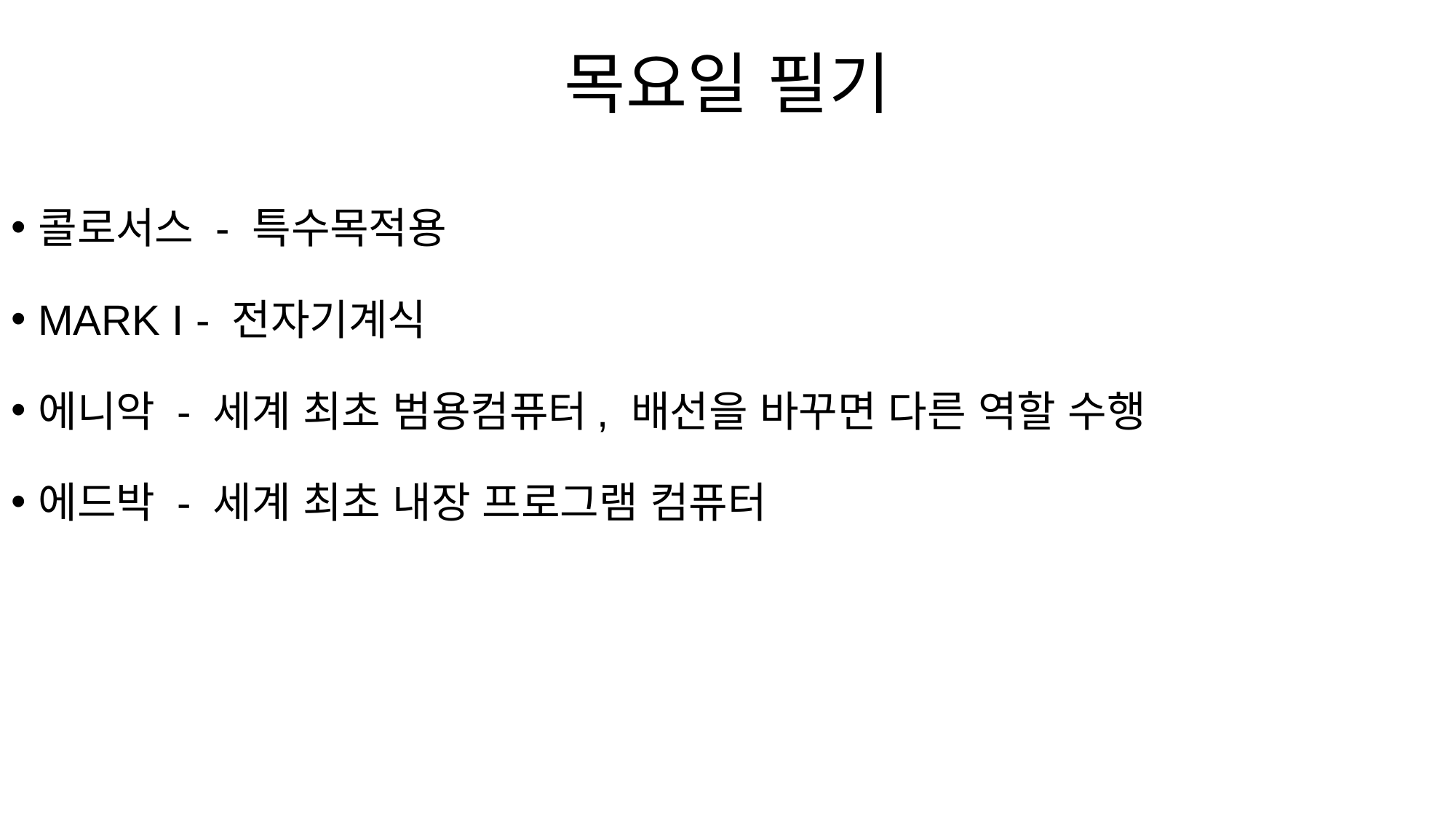

# 목요일 필기
콜로서스 - 특수목적용
MARK I - 전자기계식
에니악 - 세계 최초 범용컴퓨터, 배선을 바꾸면 다른 역할 수행
에드박 - 세계 최초 내장 프로그램 컴퓨터